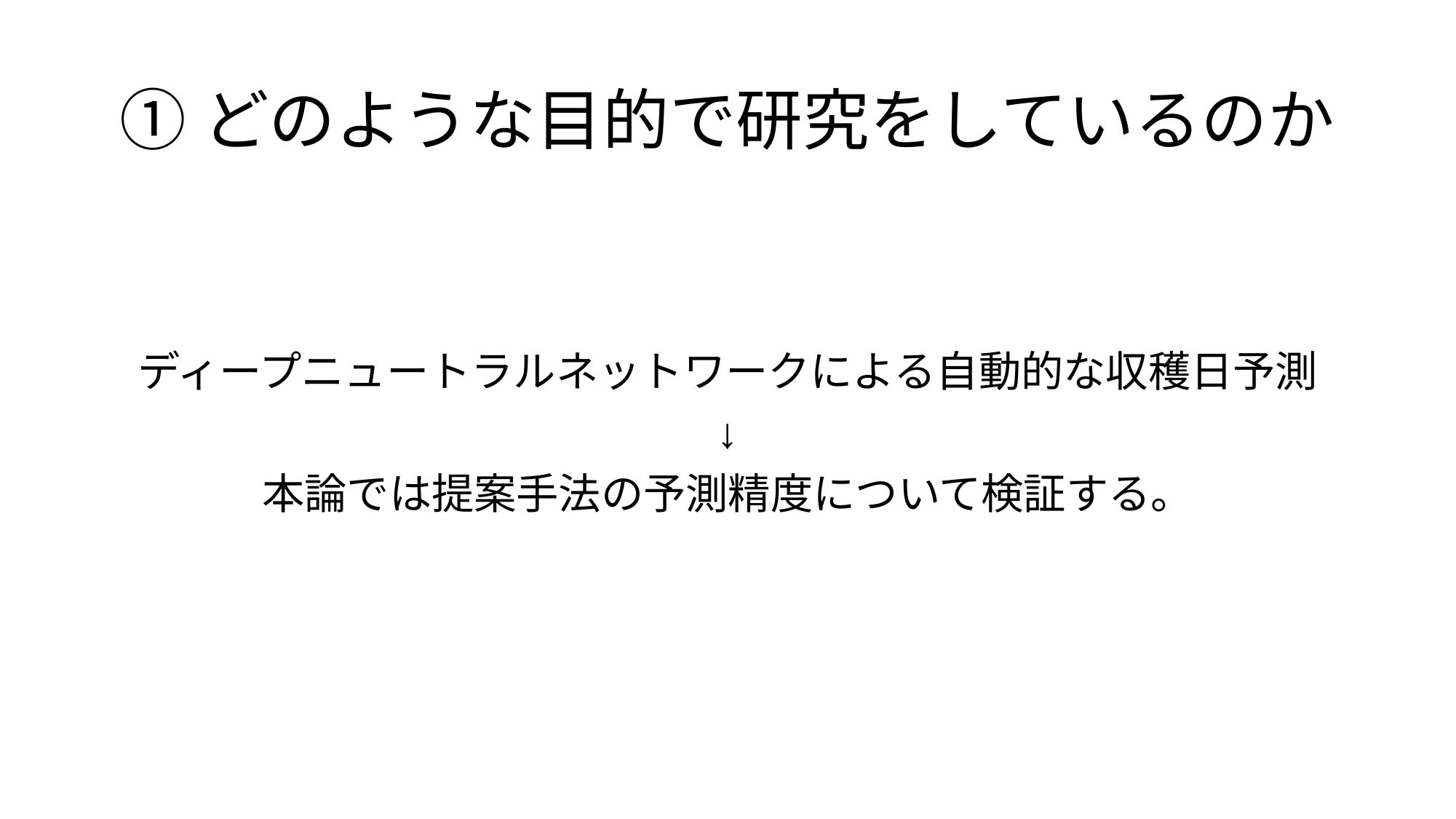

# ①どのような⽬的で研究をしているのか

ディープニュートラルネットワークによる自動的な収穫日予測
↓
本論では提案手法の予測精度について検証する。